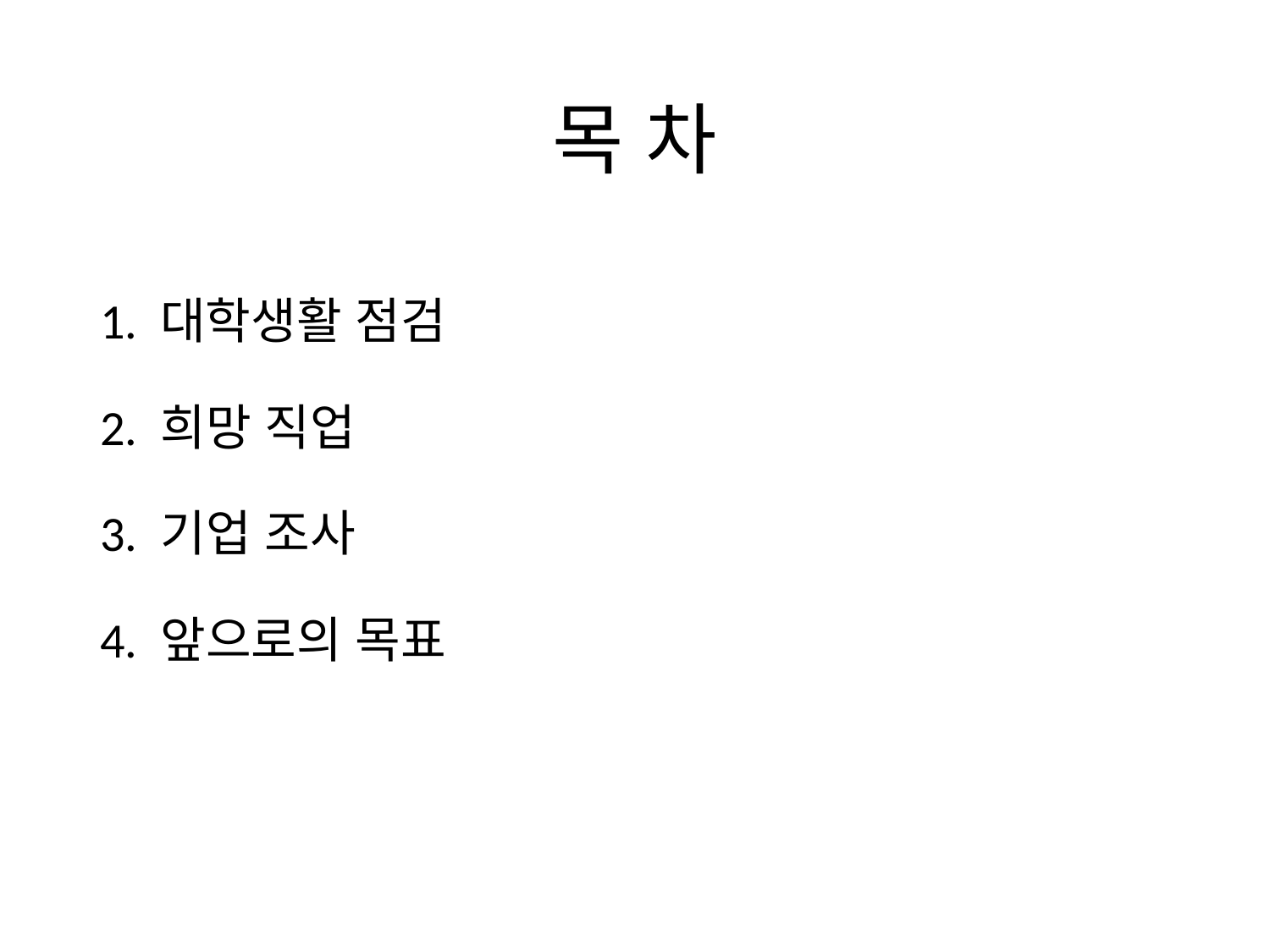

# 목 차
1. 대학생활 점검
2. 희망 직업
3. 기업 조사
4. 앞으로의 목표